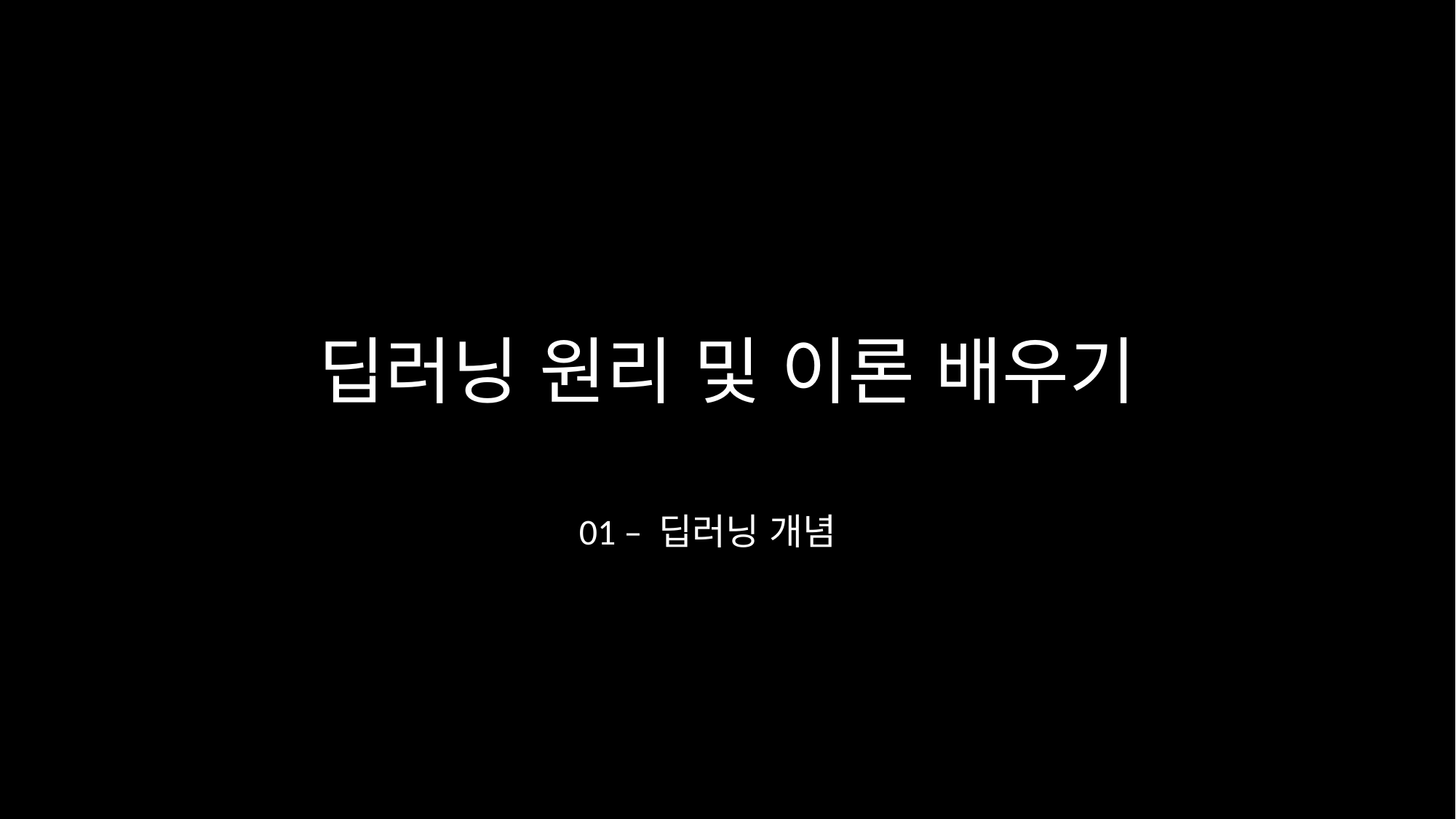

# 딥러닝 원리 및 이론 배우기
01 – 딥러닝 개념